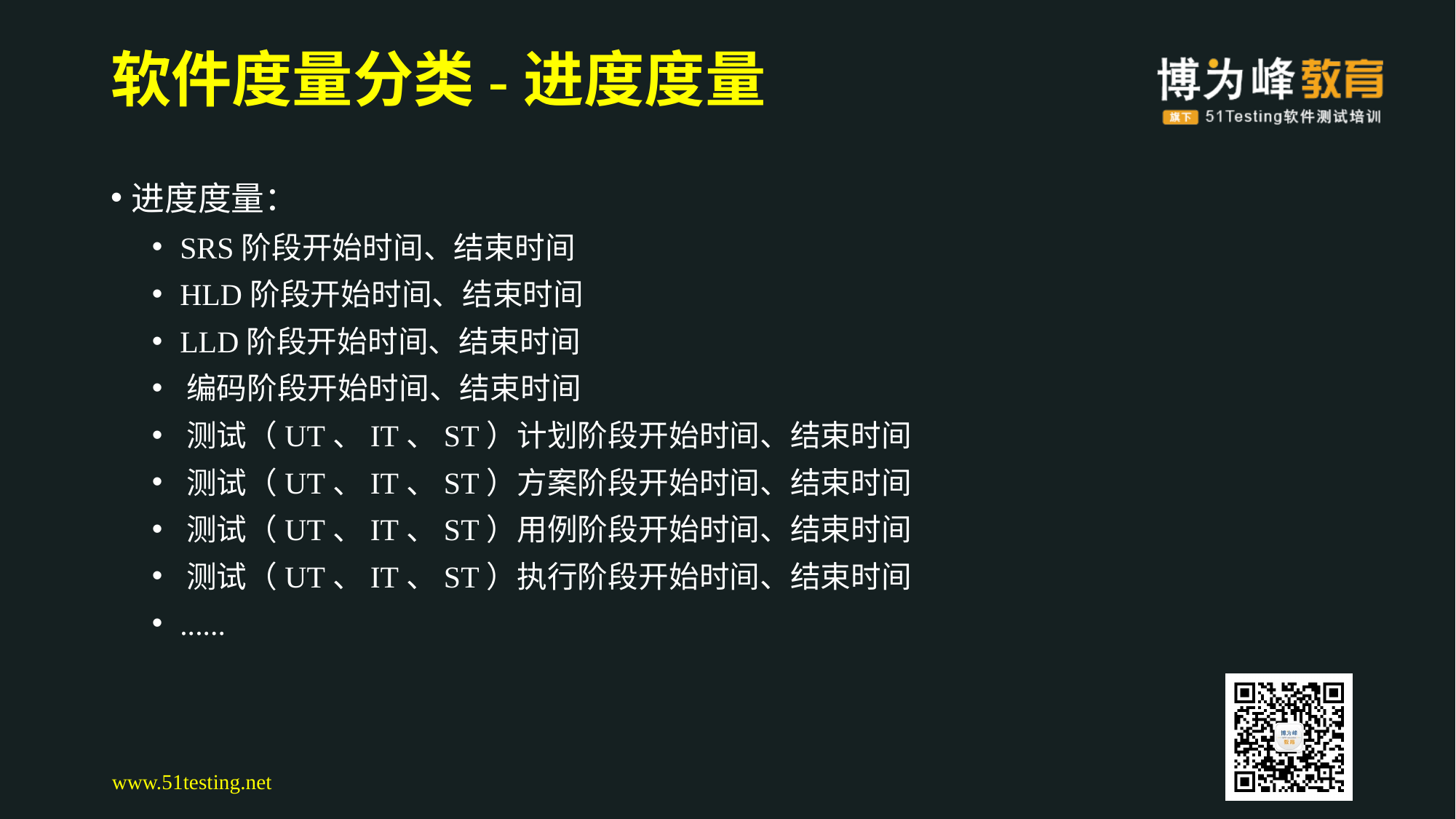

# 软件度量分类-进度度量
进度度量：
 SRS阶段开始时间、结束时间
 HLD阶段开始时间、结束时间
 LLD阶段开始时间、结束时间
 编码阶段开始时间、结束时间
 测试（UT、IT、ST）计划阶段开始时间、结束时间
 测试（UT、IT、ST）方案阶段开始时间、结束时间
 测试（UT、IT、ST）用例阶段开始时间、结束时间
 测试（UT、IT、ST）执行阶段开始时间、结束时间
 ......